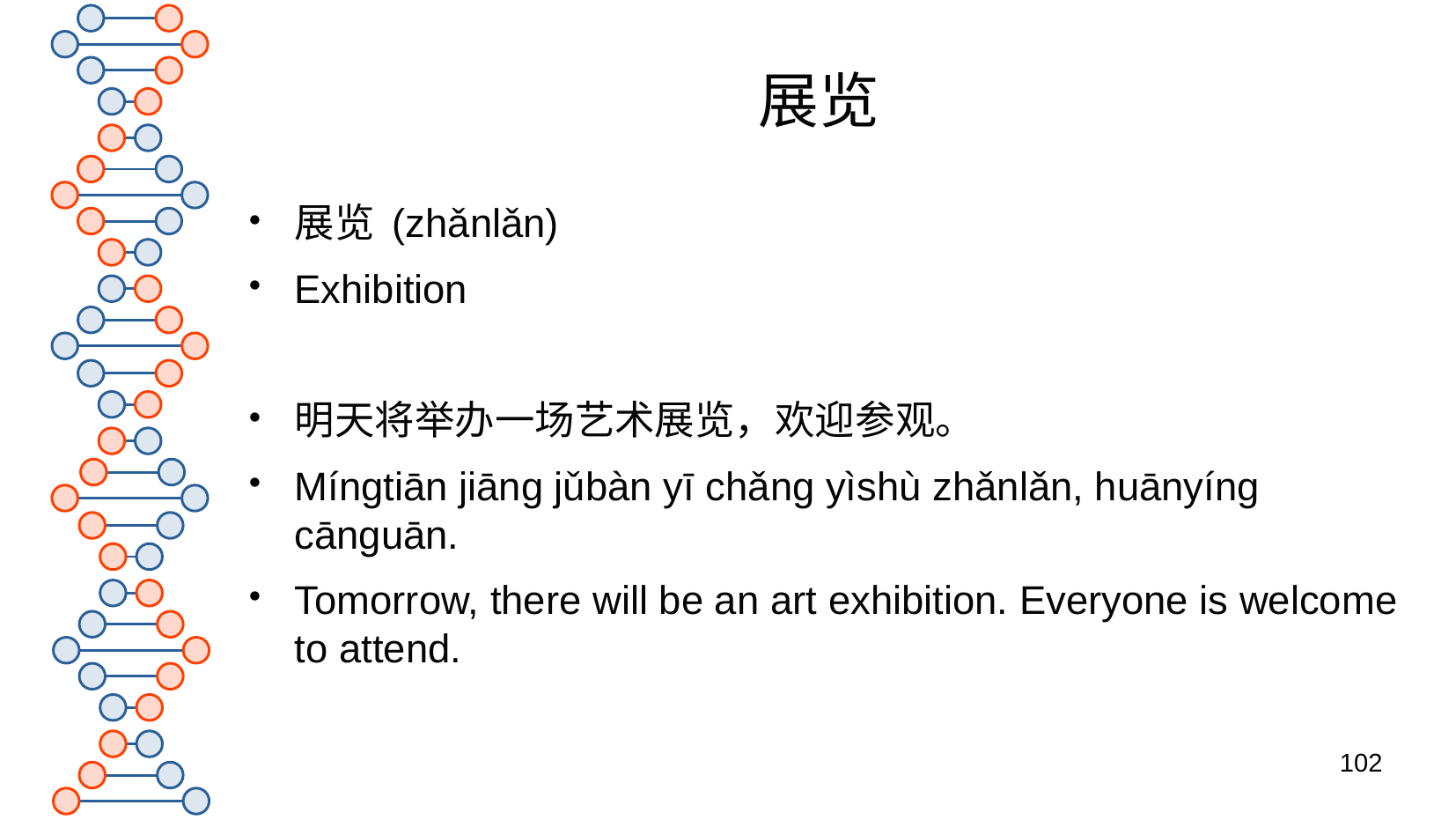

# 展览
展览 (zhǎnlǎn)
Exhibition

明天将举办一场艺术展览，欢迎参观。
Míngtiān jiāng jǔbàn yī chǎng yìshù zhǎnlǎn, huānyíng cānguān.
Tomorrow, there will be an art exhibition. Everyone is welcome to attend.

102